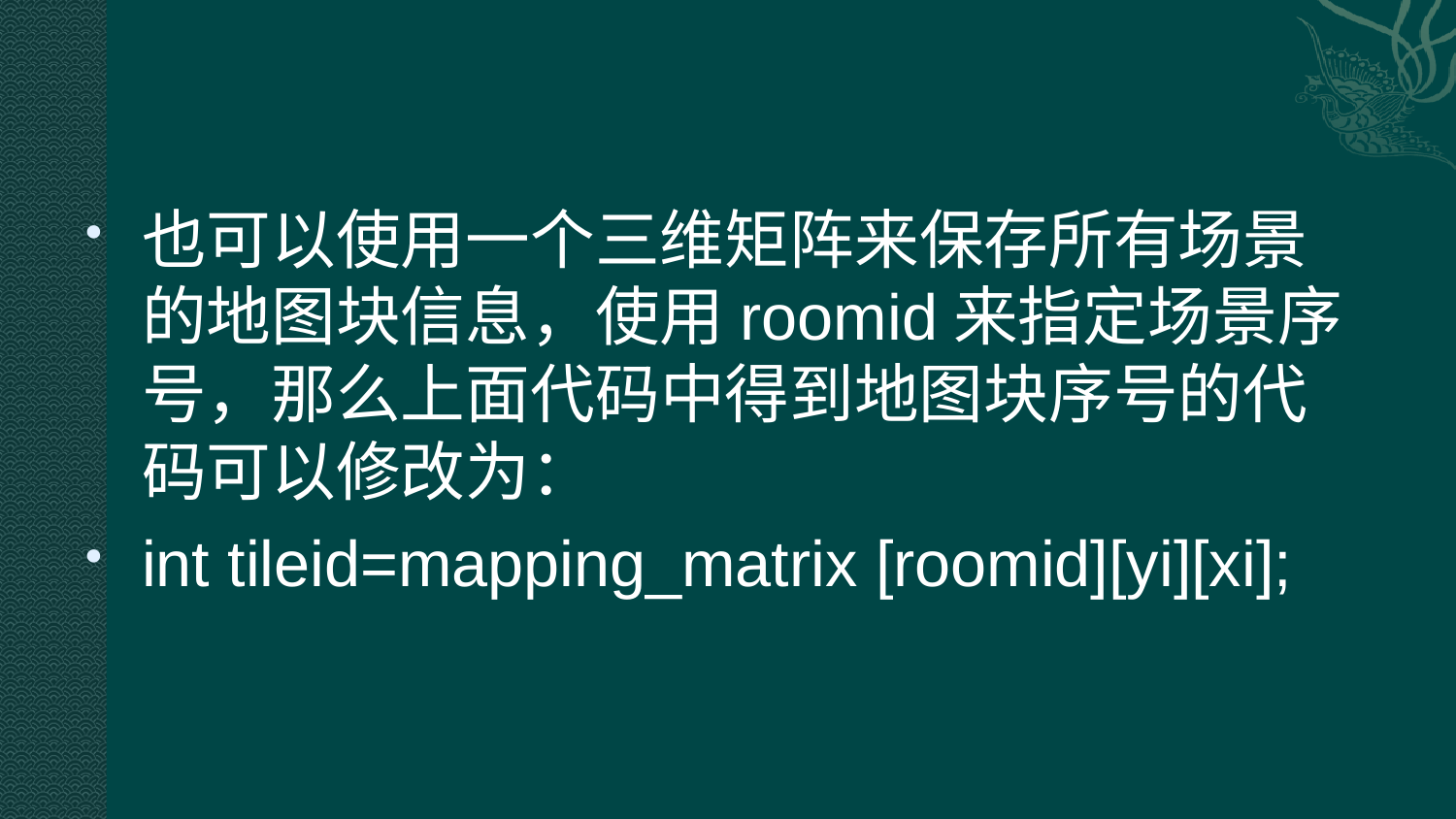

#
也可以使用一个三维矩阵来保存所有场景的地图块信息，使用roomid来指定场景序号，那么上面代码中得到地图块序号的代码可以修改为：
int tileid=mapping_matrix [roomid][yi][xi];